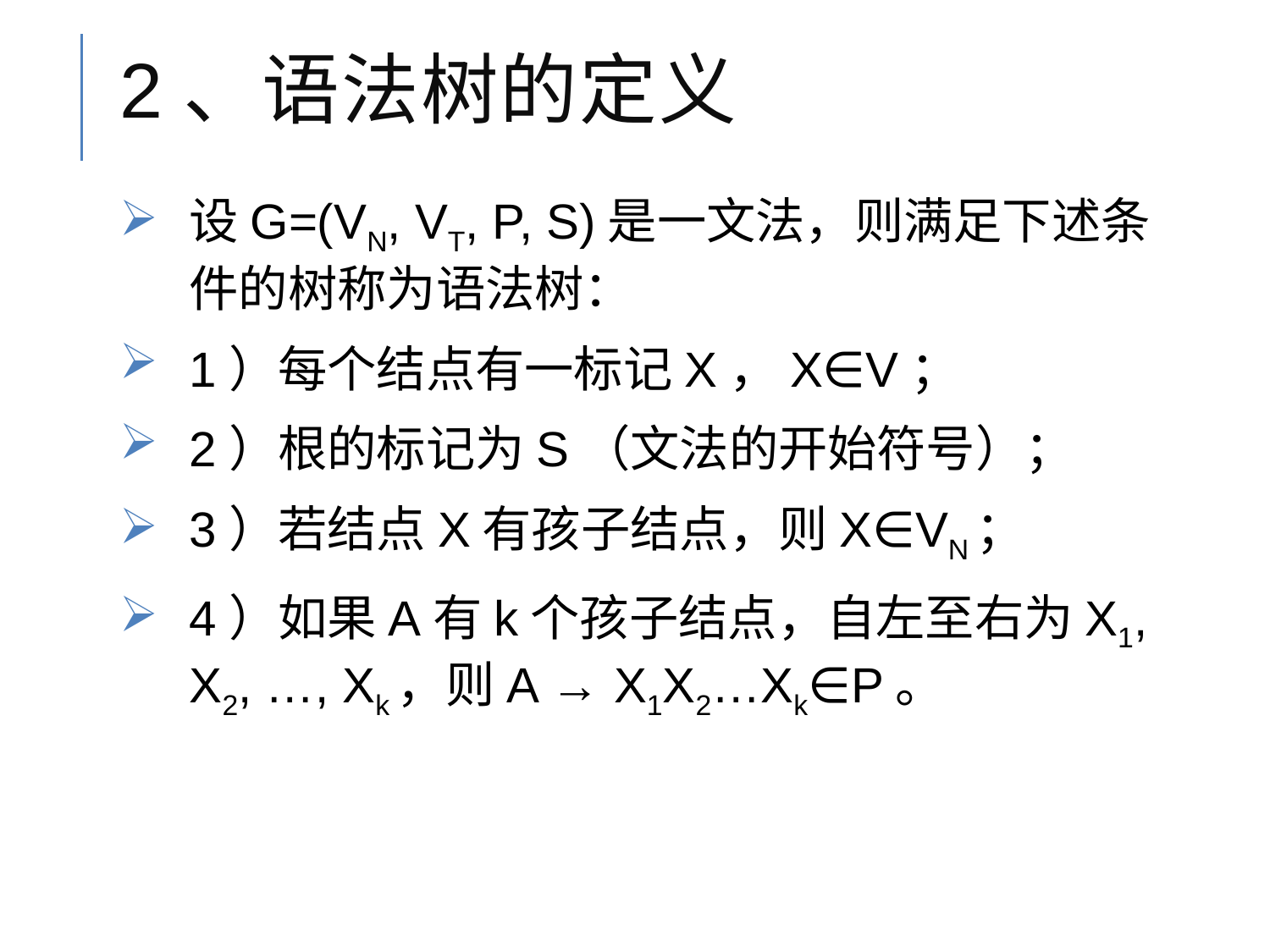

# 2、语法树的定义
设G=(VN, VT, P, S)是一文法，则满足下述条件的树称为语法树：
1）每个结点有一标记X，X∈V；
2）根的标记为S（文法的开始符号）；
3）若结点X有孩子结点，则X∈VN；
4）如果A有k个孩子结点，自左至右为X1, X2, …, Xk，则A → X1X2…Xk∈P。
49